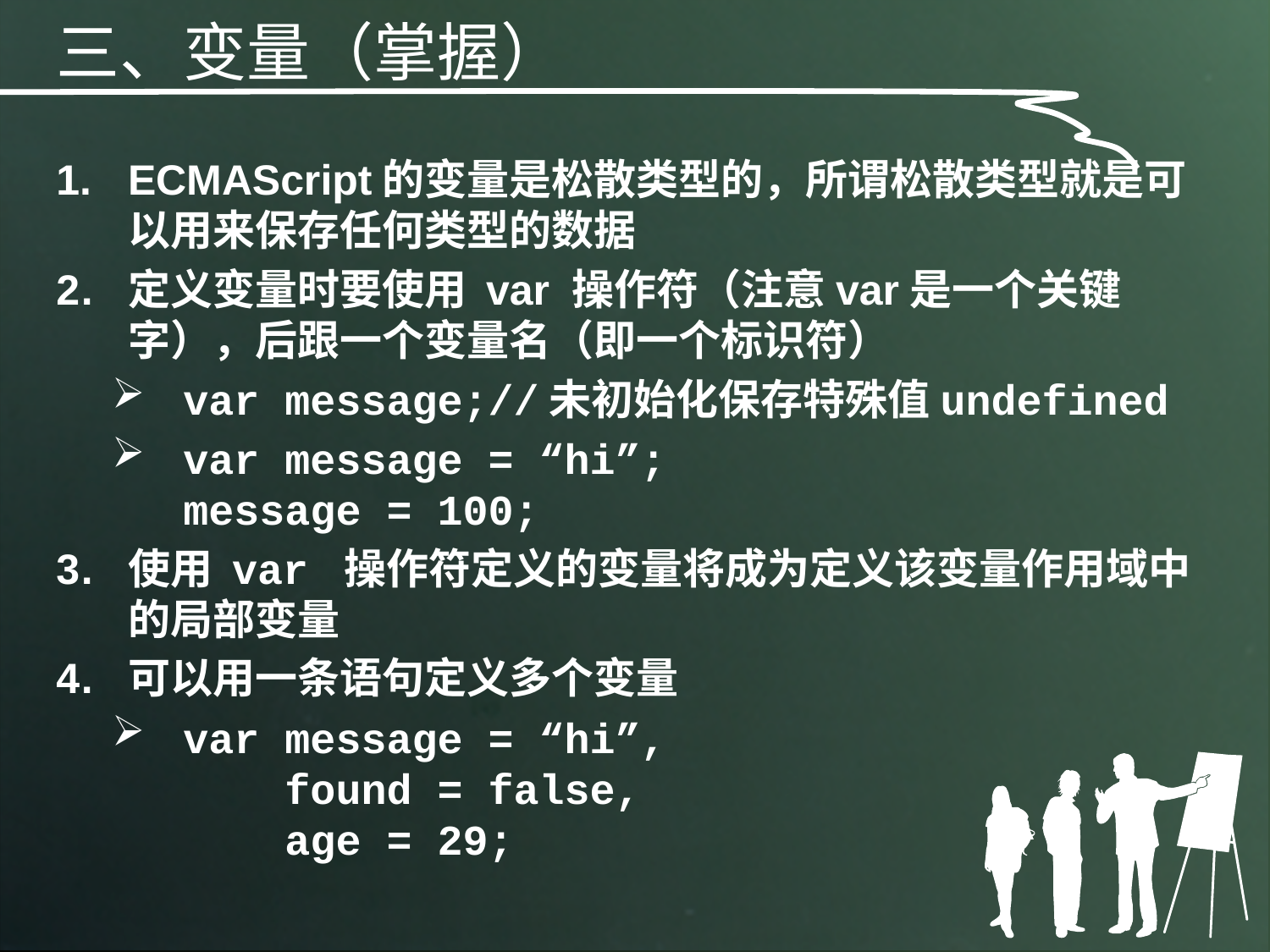

三、变量（掌握）

ECMAScript的变量是松散类型的，所谓松散类型就是可以用来保存任何类型的数据
定义变量时要使用 var 操作符（注意var是一个关键字），后跟一个变量名（即一个标识符）
var message;//未初始化保存特殊值undefined
var message = “hi”;
message = 100;
使用 var 操作符定义的变量将成为定义该变量作用域中的局部变量
可以用一条语句定义多个变量
var message = “hi”,
    found = false,
    age = 29;